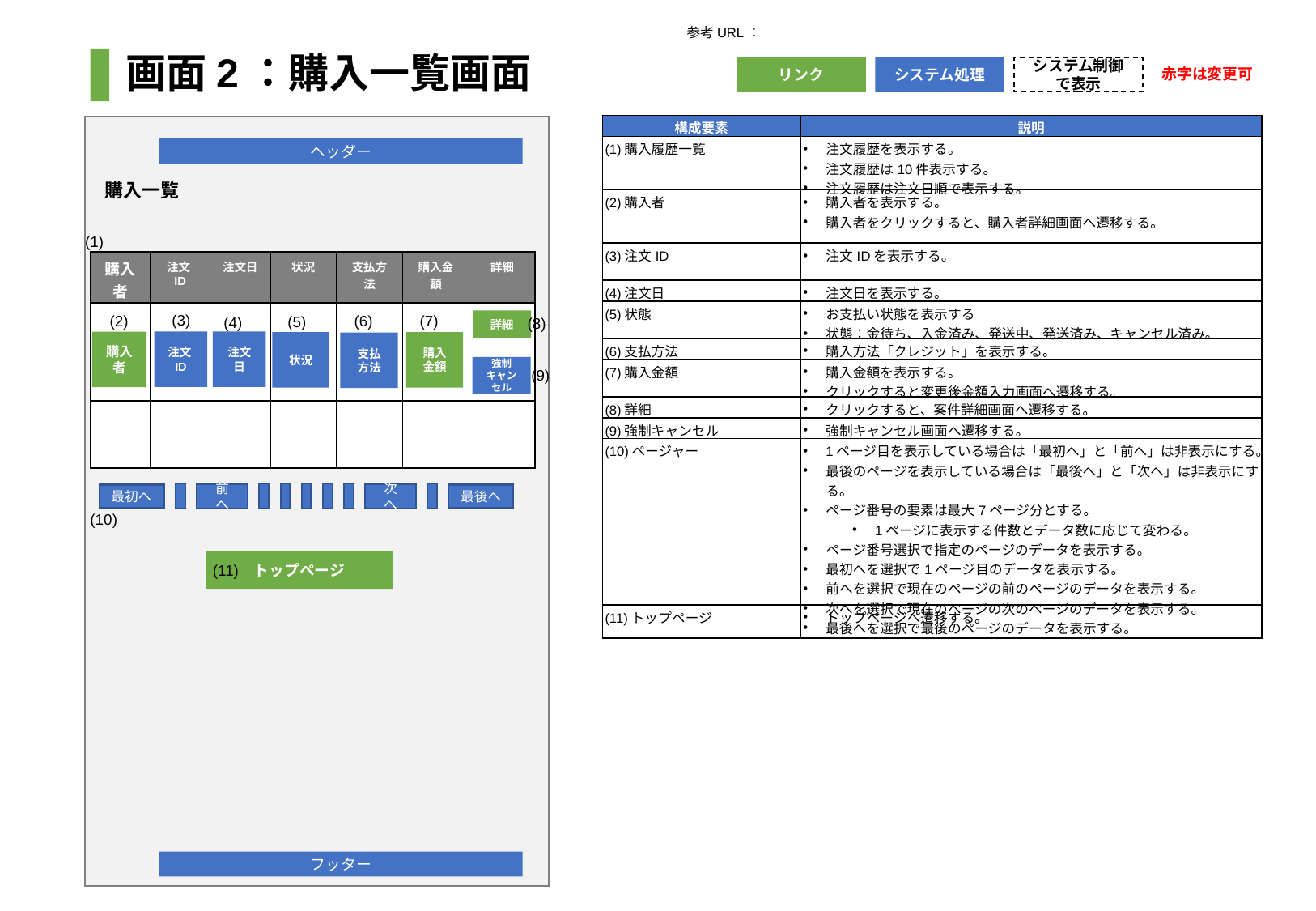

参考URL：
# 画面2：購入一覧画面
赤字は変更可
リンク
システム処理
システム制御で表示
| 構成要素 | 説明 |
| --- | --- |
| (1)購入履歴一覧 | 注文履歴を表示する。 注文履歴は10件表示する。 注文履歴は注文日順で表示する。 |
| (2)購入者 | 購入者を表示する。 購入者をクリックすると、購入者詳細画面へ遷移する。 |
| (3)注文ID | 注文IDを表示する。 |
| (4)注文日 | 注文日を表示する。 |
| (5)状態 | お支払い状態を表示する 状態：金待ち、入金済み、発送中、発送済み、キャンセル済み。 |
| (6)支払方法 | 購入方法「クレジット」を表示する。 |
| (7)購入金額 | 購入金額を表示する。 クリックすると変更後金額入力画面へ遷移する。 |
| (8)詳細 | クリックすると、案件詳細画面へ遷移する。 |
| (9)強制キャンセル | 強制キャンセル画面へ遷移する。 |
| (10)ページャー | 1ページ目を表示している場合は「最初へ」と「前へ」は非表示にする。 最後のページを表示している場合は「最後へ」と「次へ」は非表示にする。 ページ番号の要素は最大7ページ分とする。 1ページに表示する件数とデータ数に応じて変わる。 ページ番号選択で指定のページのデータを表示する。 最初へを選択で1ページ目のデータを表示する。 前へを選択で現在のページの前のページのデータを表示する。 次へを選択で現在のページの次のページのデータを表示する。 最後へを選択で最後のページのデータを表示する。 |
| (11)トップページ | トップページへ遷移する。 |

ヘッダー
購入一覧
(1)
| 購入者 | 注文ID | 注文日 | 状況 | 支払方法 | 購入金額 | 詳細 |
| --- | --- | --- | --- | --- | --- | --- |
|  |  |  |  |  |  |  |
|  |  |  |  |  |  |  |
詳細
(3)
(7)
(2)
(6)
(5)
(4)
(8)
注文日
注文ID
購入者
状況
購入金額
支払方法
強制キャンセル
(9)

前へ
次へ
最初へ
最後へ
(10)
トップページ
(11)
フッター